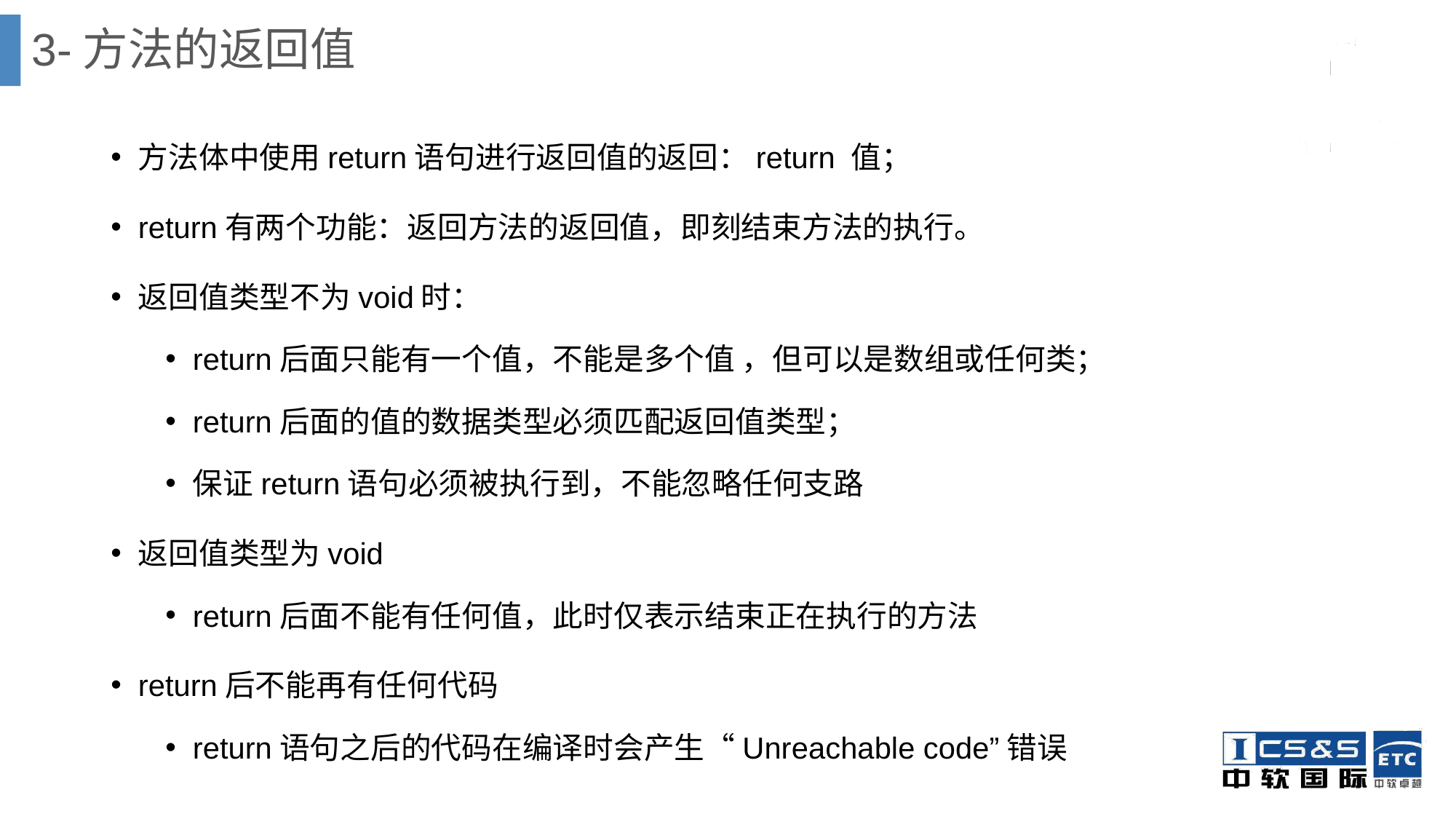

# 3-方法的返回值
方法体中使用return语句进行返回值的返回：return 值；
return有两个功能：返回方法的返回值，即刻结束方法的执行。
返回值类型不为void时：
return后面只能有一个值，不能是多个值 ，但可以是数组或任何类；
return后面的值的数据类型必须匹配返回值类型；
保证return语句必须被执行到，不能忽略任何支路
返回值类型为void
return后面不能有任何值，此时仅表示结束正在执行的方法
return后不能再有任何代码
return语句之后的代码在编译时会产生“Unreachable code”错误